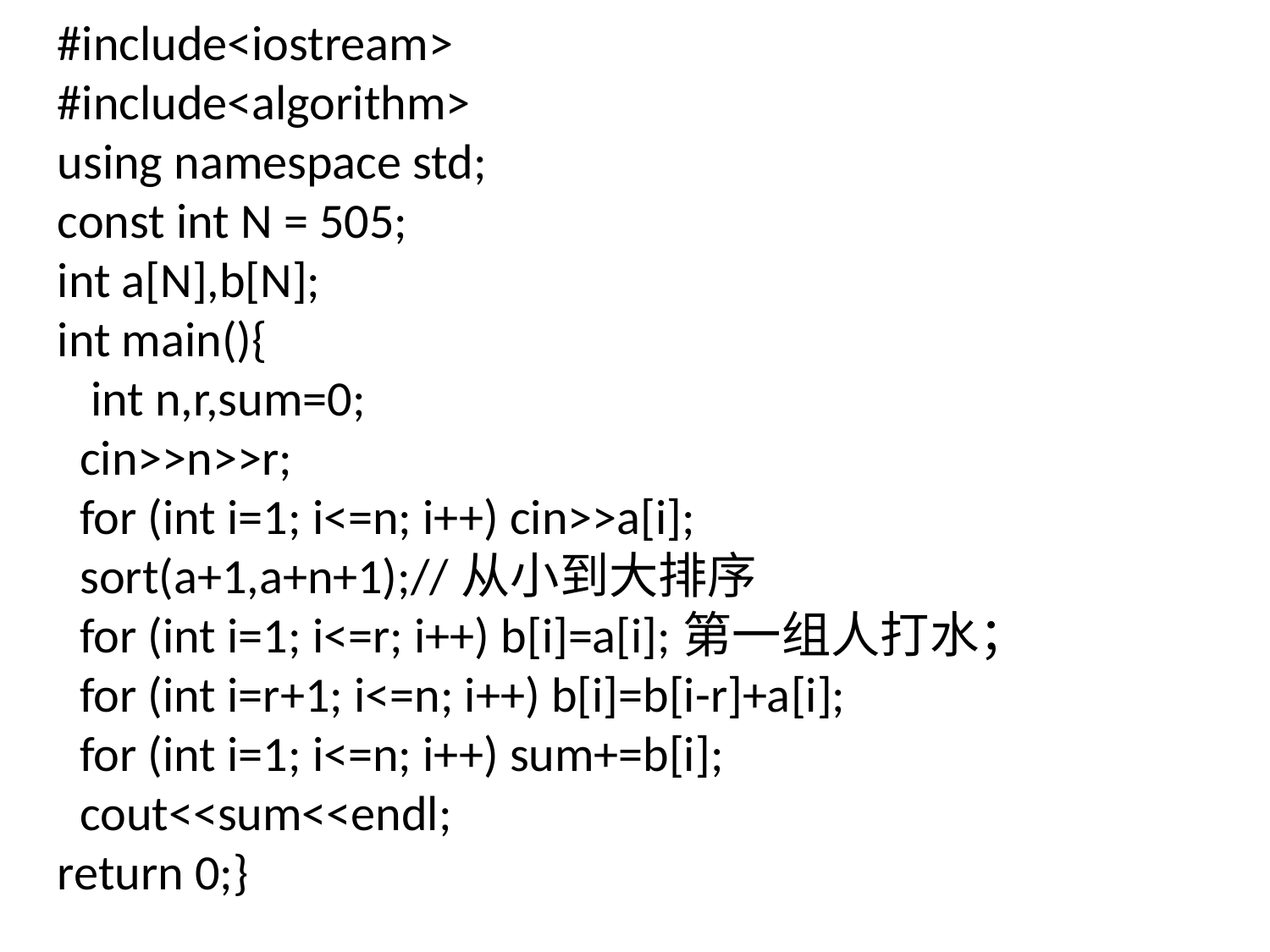

#include<iostream>
#include<algorithm>
using namespace std;
const int N = 505;
int a[N],b[N];
int main(){
   int n,r,sum=0;
  cin>>n>>r;
  for (int i=1; i<=n; i++) cin>>a[i];
  sort(a+1,a+n+1);//从小到大排序
  for (int i=1; i<=r; i++) b[i]=a[i];第一组人打水；
  for (int i=r+1; i<=n; i++) b[i]=b[i-r]+a[i];
  for (int i=1; i<=n; i++) sum+=b[i];
  cout<<sum<<endl;
return 0;}